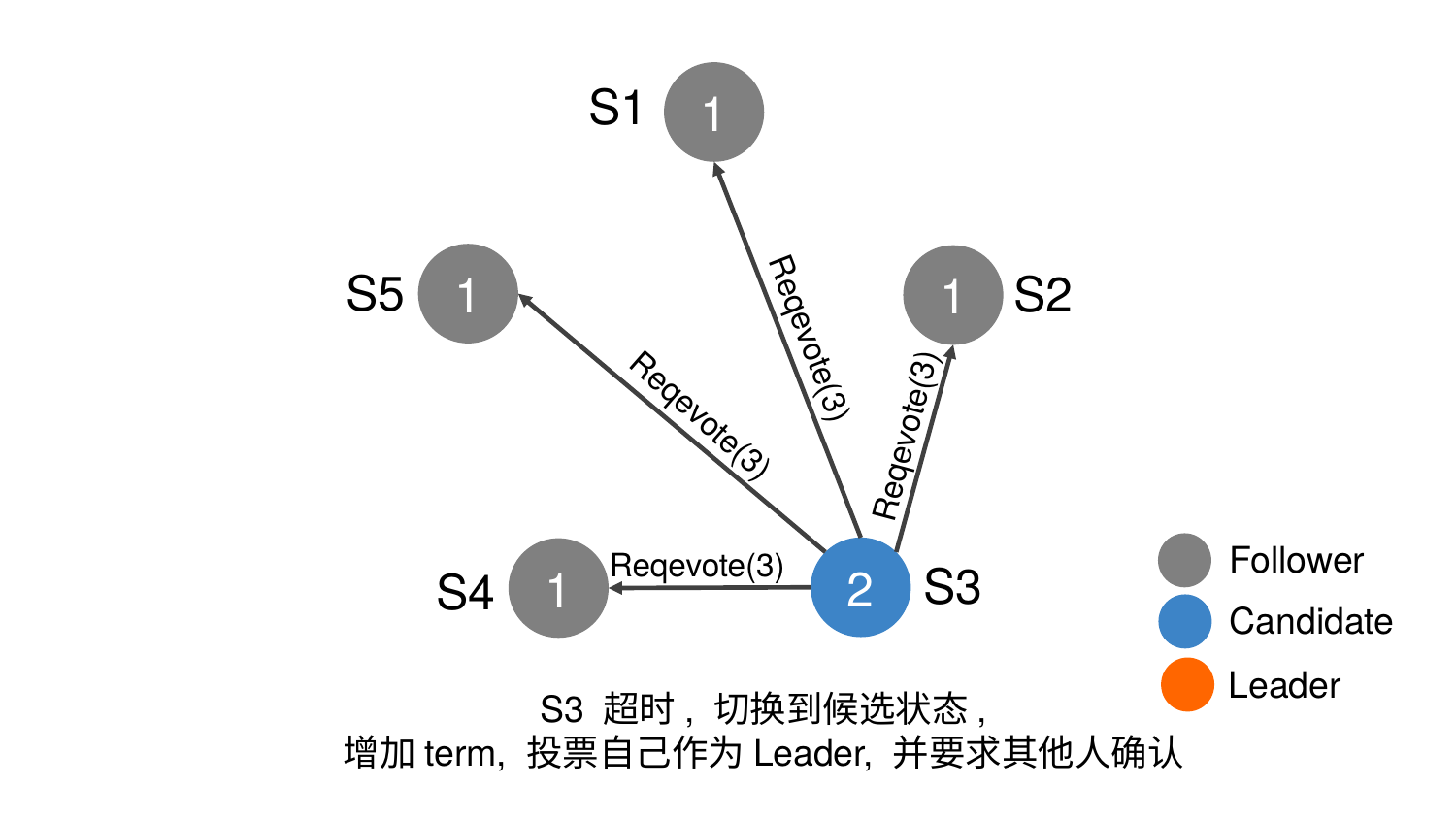

1
S1
1
1
S5
S2
Reqevote(3)
Reqevote(3)
Reqevote(3)
Follower

2
Reqevote(3)
1
S3
S4
Candidate

Leader

S3 超时, 切换到候选状态,
增加term, 投票自己作为Leader, 并要求其他人确认